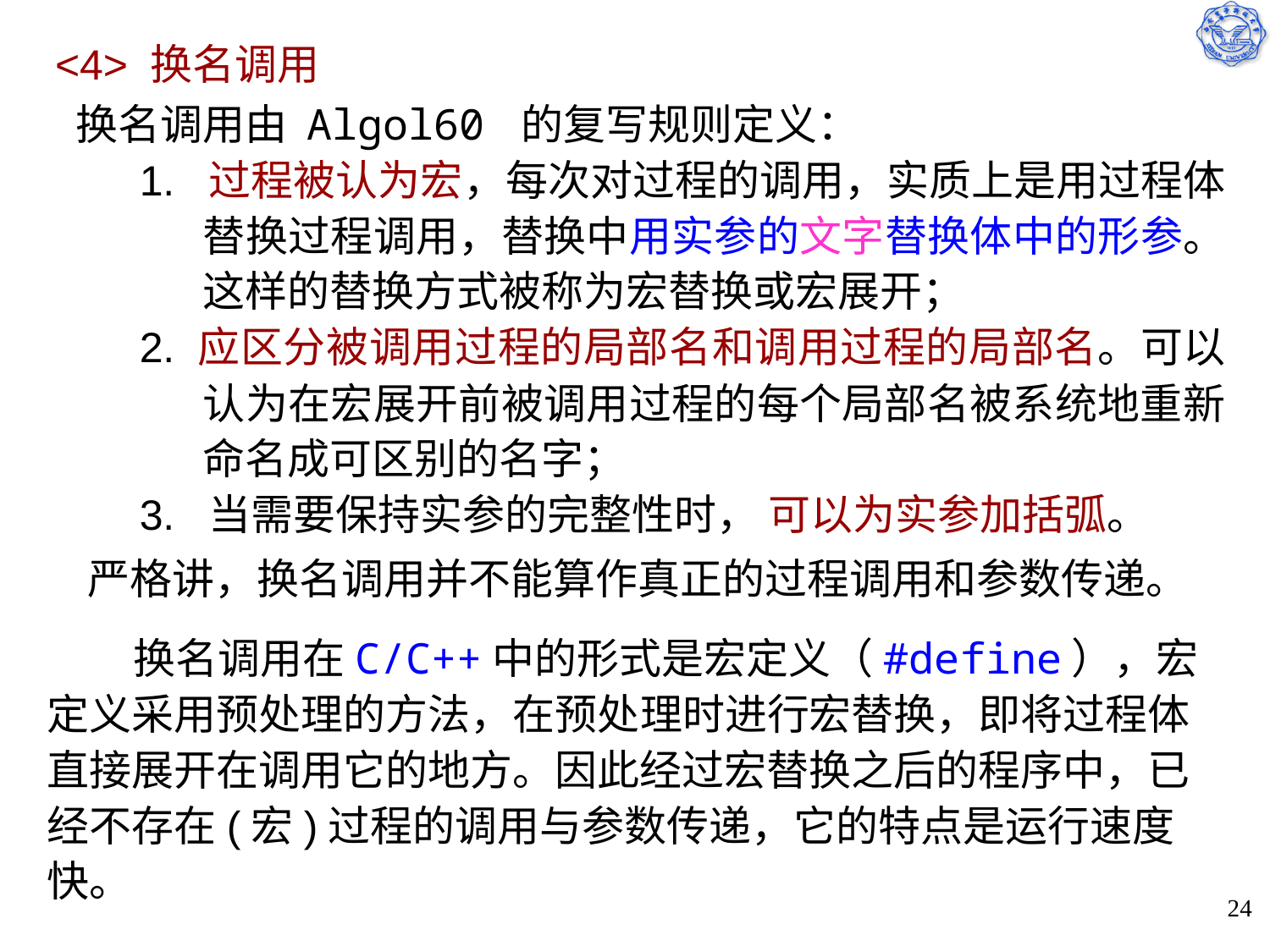

# <4> 换名调用
换名调用由 Algol60 的复写规则定义：
1.  过程被认为宏，每次对过程的调用，实质上是用过程体替换过程调用，替换中用实参的文字替换体中的形参。这样的替换方式被称为宏替换或宏展开；
2. 应区分被调用过程的局部名和调用过程的局部名。可以认为在宏展开前被调用过程的每个局部名被系统地重新命名成可区别的名字；
3.  当需要保持实参的完整性时， 可以为实参加括弧。
严格讲，换名调用并不能算作真正的过程调用和参数传递。
        换名调用在C/C++中的形式是宏定义（#define），宏定义采用预处理的方法，在预处理时进行宏替换，即将过程体直接展开在调用它的地方。因此经过宏替换之后的程序中，已经不存在(宏)过程的调用与参数传递，它的特点是运行速度快。
24